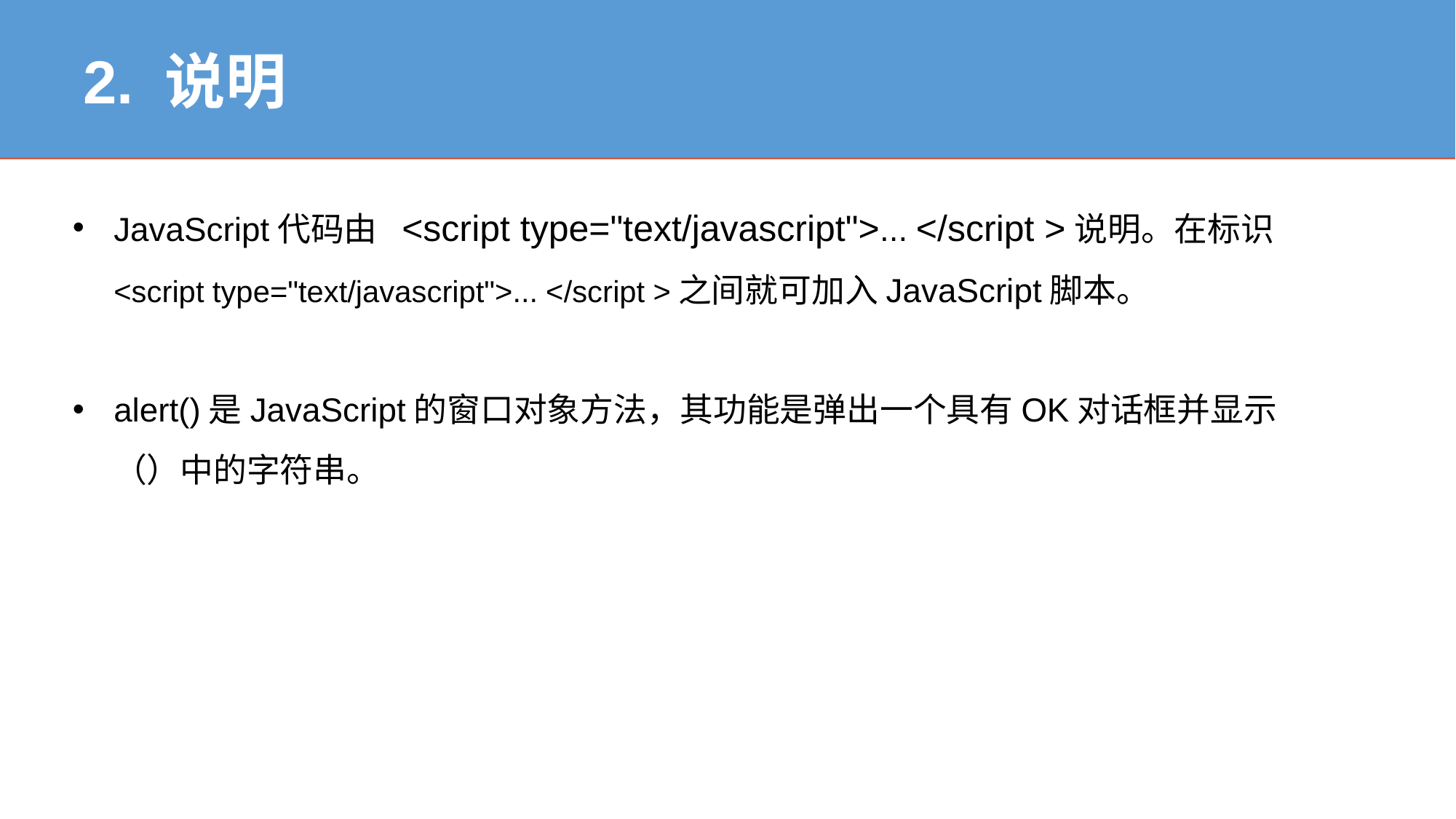

2. 说明

JavaScript代码由  <script type="text/javascript">... </script >说明。在标识<script type="text/javascript">... </script >之间就可加入JavaScript脚本。

alert()是JavaScript的窗口对象方法，其功能是弹出一个具有OK对话框并显示（）中的字符串。